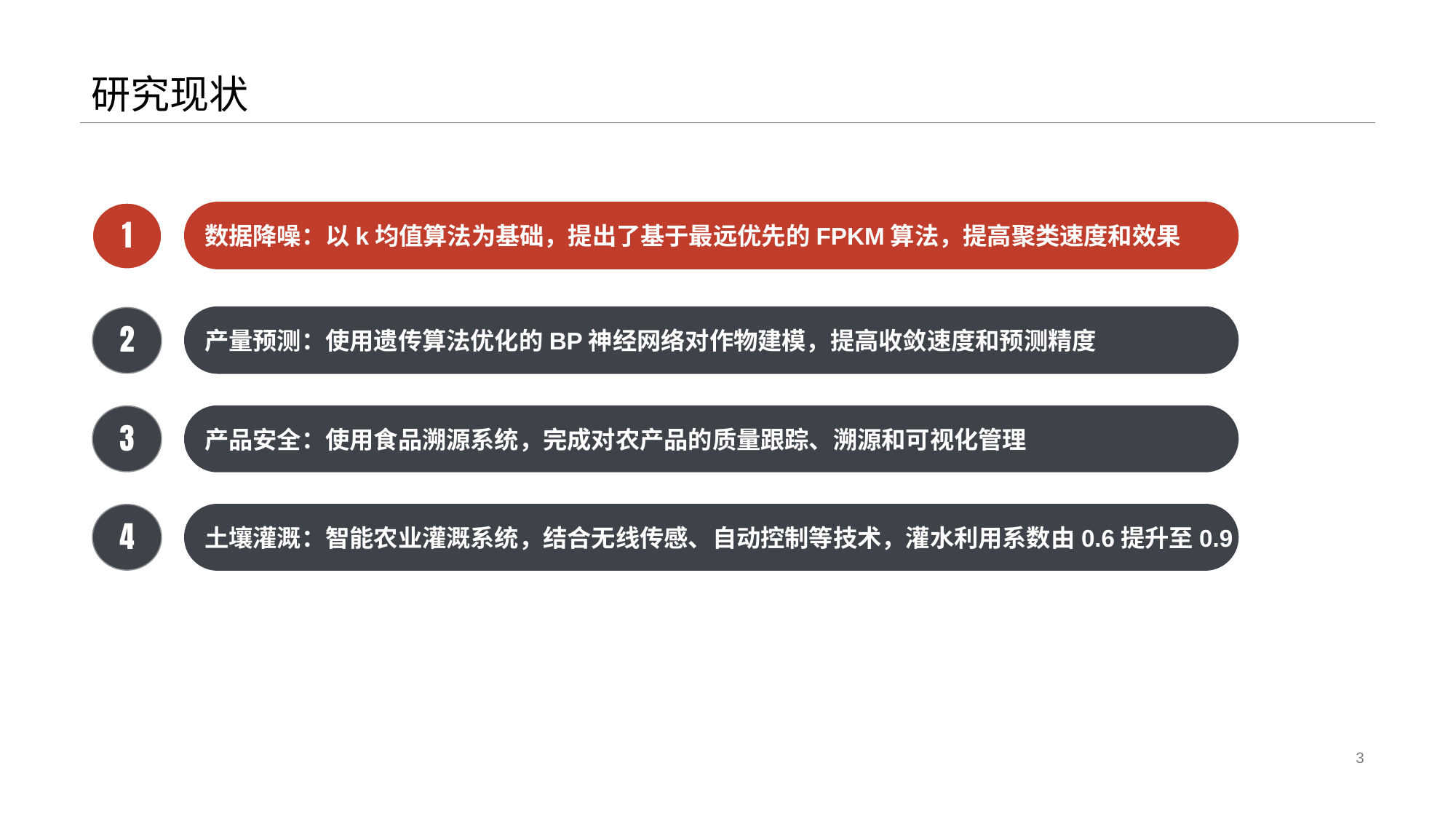

# 研究现状
数据降噪：以k均值算法为基础，提出了基于最远优先的FPKM算法，提高聚类速度和效果
1
产量预测：使用遗传算法优化的BP神经网络对作物建模，提高收敛速度和预测精度
2
3
产品安全：使用食品溯源系统，完成对农产品的质量跟踪、溯源和可视化管理
4
土壤灌溉：智能农业灌溉系统，结合无线传感、自动控制等技术，灌水利用系数由0.6提升至0.9
3